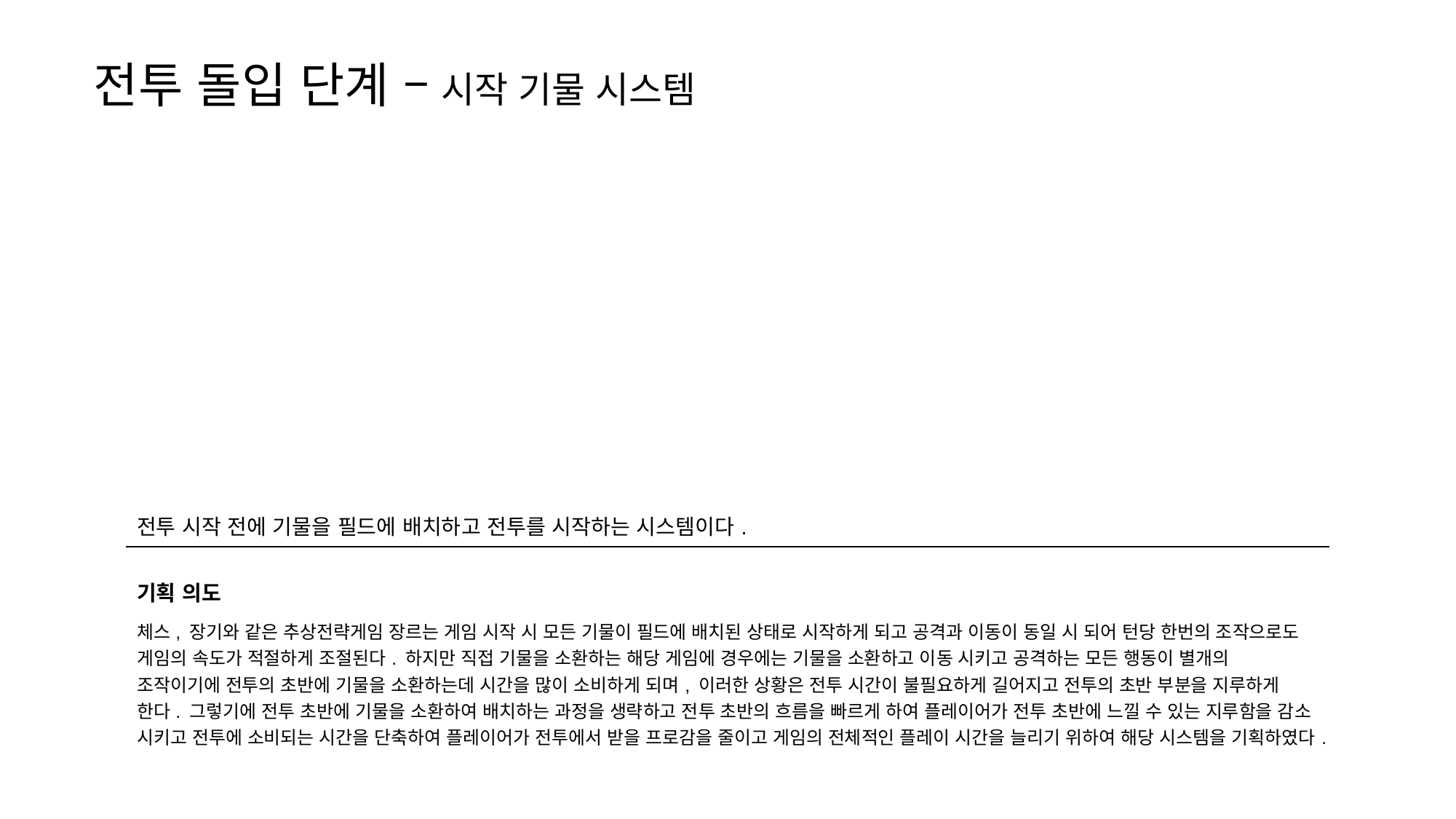

전투 돌입 단계 – 시작 기물 시스템
| 전투 시작 전에 기물을 필드에 배치하고 전투를 시작하는 시스템이다. |
| --- |
| 기획 의도 |
| 체스, 장기와 같은 추상전략게임 장르는 게임 시작 시 모든 기물이 필드에 배치된 상태로 시작하게 되고 공격과 이동이 동일 시 되어 턴당 한번의 조작으로도 게임의 속도가 적절하게 조절된다. 하지만 직접 기물을 소환하는 해당 게임에 경우에는 기물을 소환하고 이동 시키고 공격하는 모든 행동이 별개의 조작이기에 전투의 초반에 기물을 소환하는데 시간을 많이 소비하게 되며, 이러한 상황은 전투 시간이 불필요하게 길어지고 전투의 초반 부분을 지루하게 한다. 그렇기에 전투 초반에 기물을 소환하여 배치하는 과정을 생략하고 전투 초반의 흐름을 빠르게 하여 플레이어가 전투 초반에 느낄 수 있는 지루함을 감소 시키고 전투에 소비되는 시간을 단축하여 플레이어가 전투에서 받을 프로감을 줄이고 게임의 전체적인 플레이 시간을 늘리기 위하여 해당 시스템을 기획하였다. |